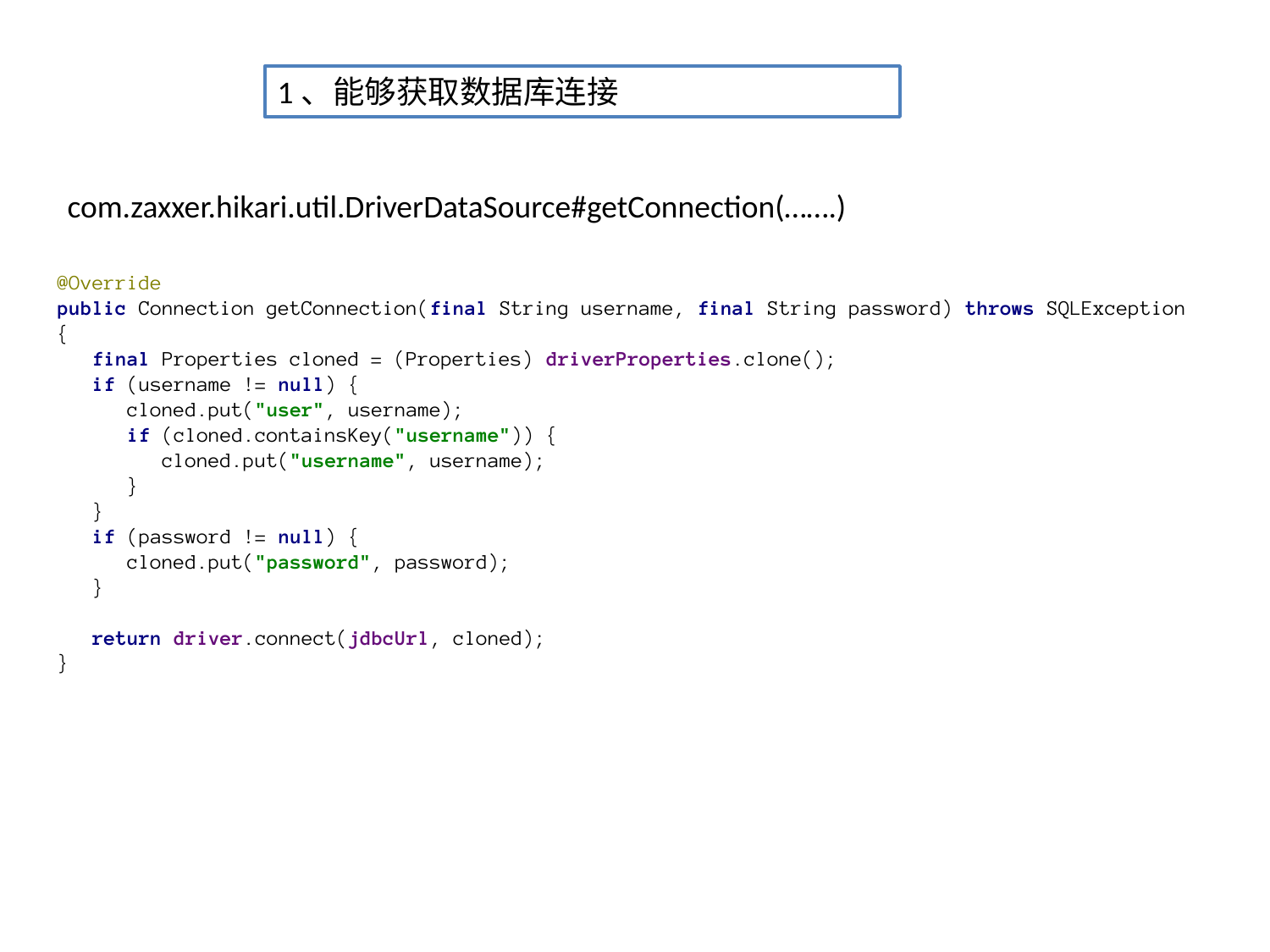

1、能够获取数据库连接
com.zaxxer.hikari.util.DriverDataSource#getConnection(…….)
@Override
public Connection getConnection(final String username, final String password) throws SQLException
{
   final Properties cloned = (Properties) driverProperties.clone();
   if (username != null) {
      cloned.put("user", username);
      if (cloned.containsKey("username")) {
         cloned.put("username", username);
      }
   }
   if (password != null) {
      cloned.put("password", password);
   }
   return driver.connect(jdbcUrl, cloned);
}